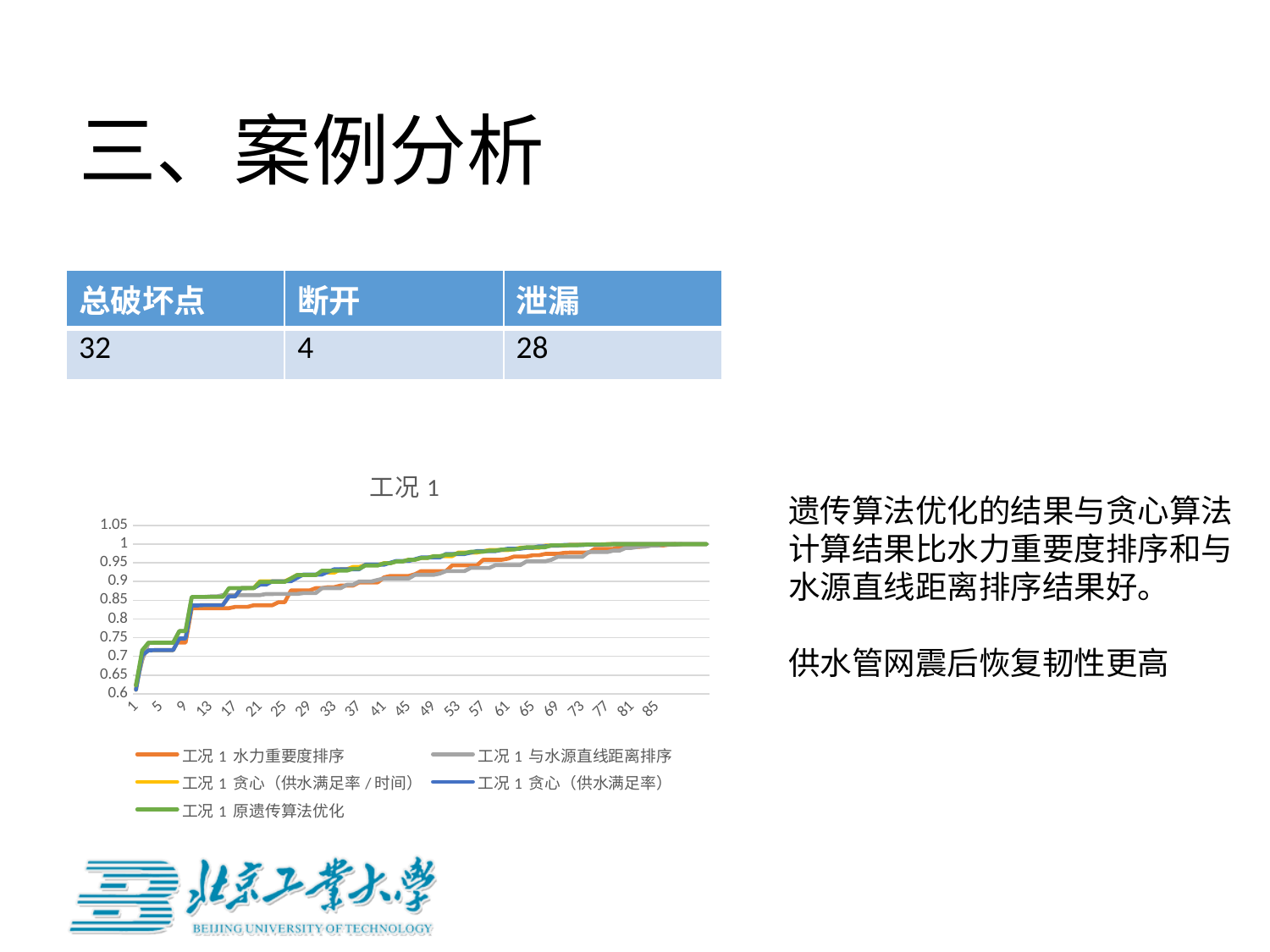

# 三、案例分析
| 总破坏点 | 断开 | 泄漏 |
| --- | --- | --- |
| 32 | 4 | 28 |

### Chart: 工况1

| Category | 工况1 | 工况1 | 工况1 | 工况1 | 工况1 |
|---|---|---|---|---|---|
遗传算法优化的结果与贪心算法计算结果比水力重要度排序和与水源直线距离排序结果好。

供水管网震后恢复韧性更高